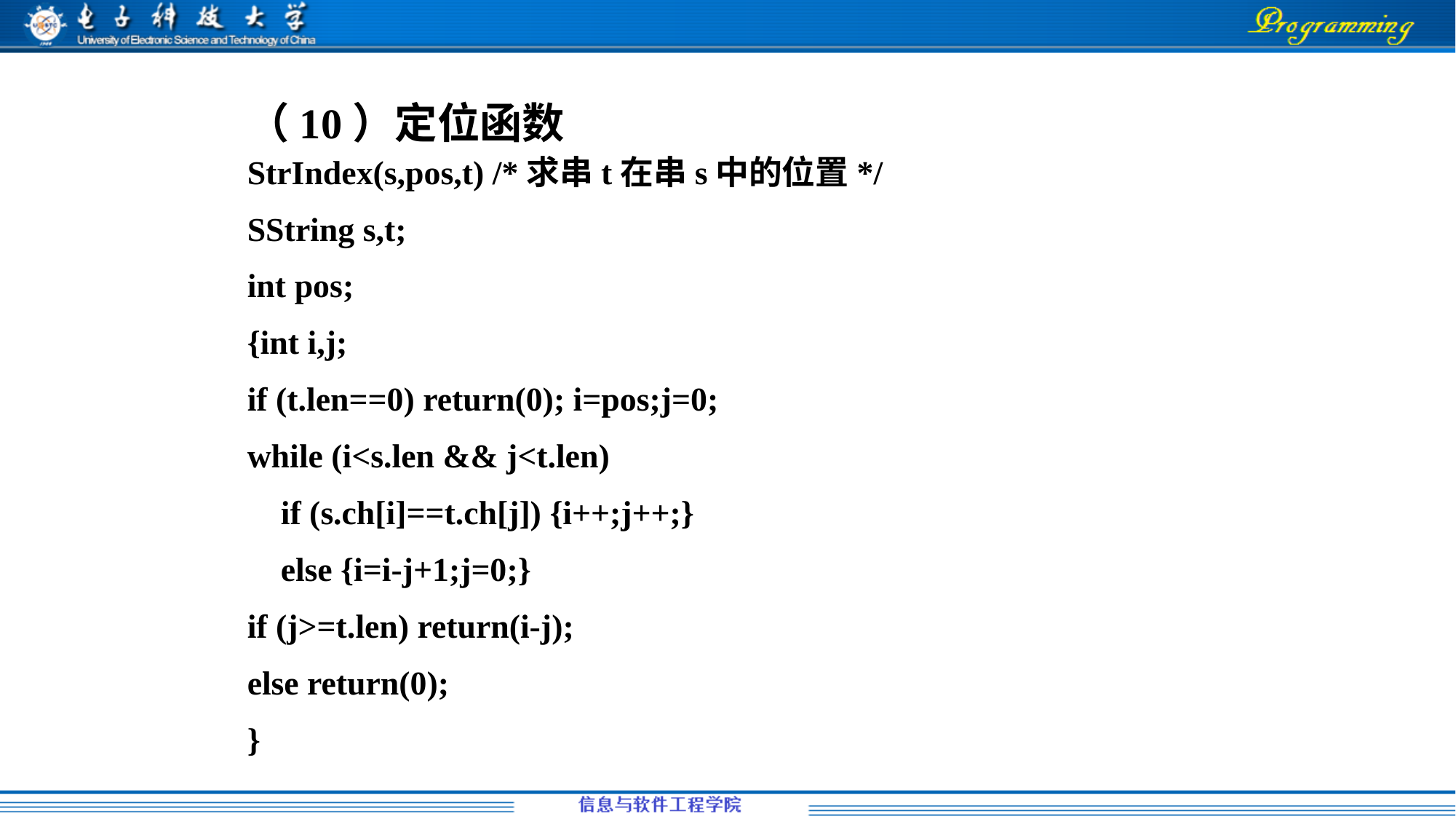

（10）定位函数
StrIndex(s,pos,t) /*求串t在串s中的位置*/
SString s,t;
int pos;
{int i,j;
if (t.len==0) return(0); i=pos;j=0;
while (i<s.len && j<t.len)
    if (s.ch[i]==t.ch[j]) {i++;j++;}
    else {i=i-j+1;j=0;}
if (j>=t.len) return(i-j);
else return(0);
}